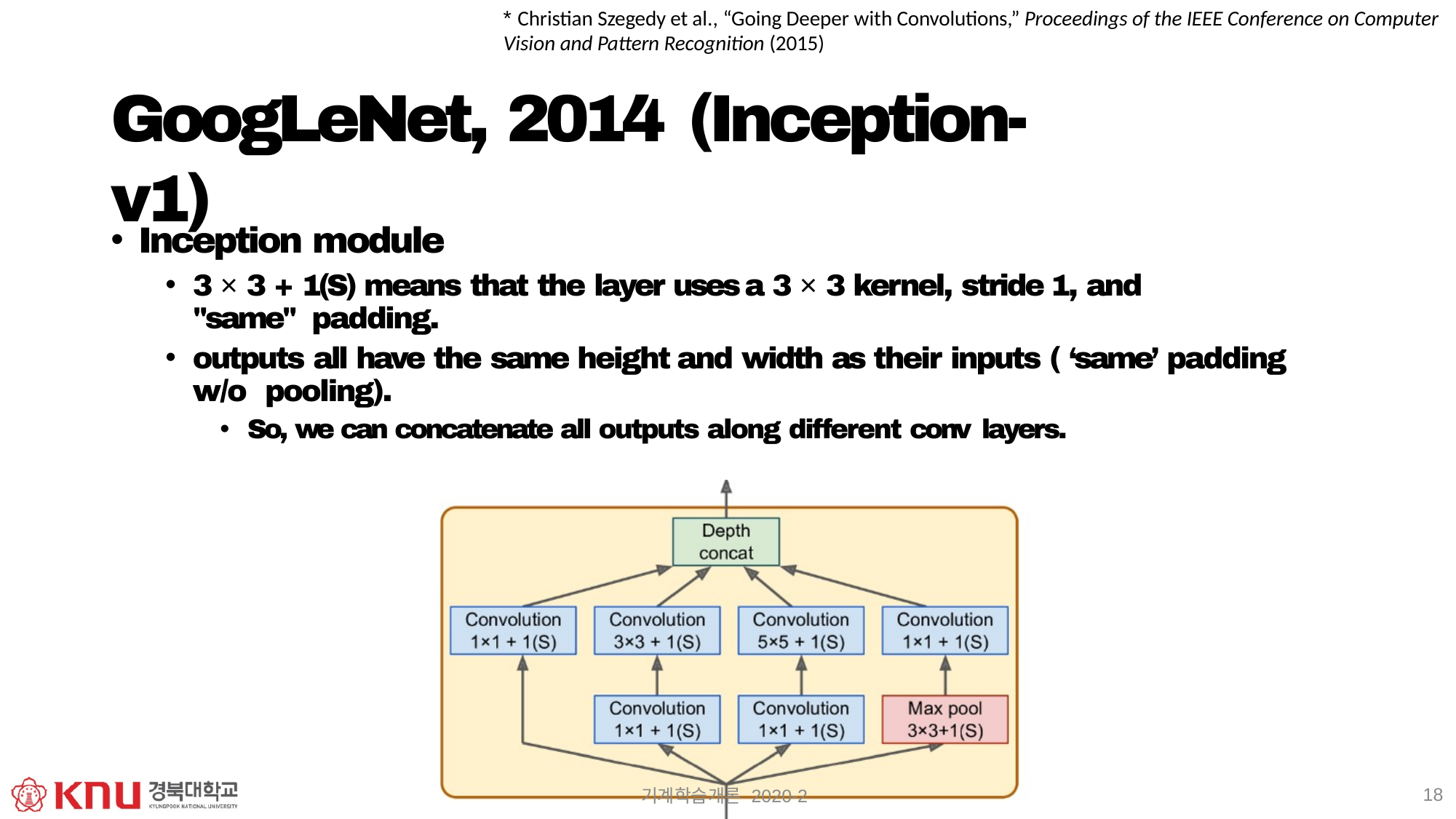

* Christian Szegedy et al., “Going Deeper with Convolutions,” Proceedings of the IEEE Conference on Computer  Vision and Pattern Recognition (2015)
# GoogLeNet, 2014 (Inception-v1)
Inception module
3 × 3 + 1(S) means that the layer uses a 3 × 3 kernel, stride 1, and "same"  padding.
outputs all have the same height and width as their inputs ( ‘same’ padding w/o  pooling).
So, we can concatenate all outputs along different conv layers.

18
기계학습개론 2020-2